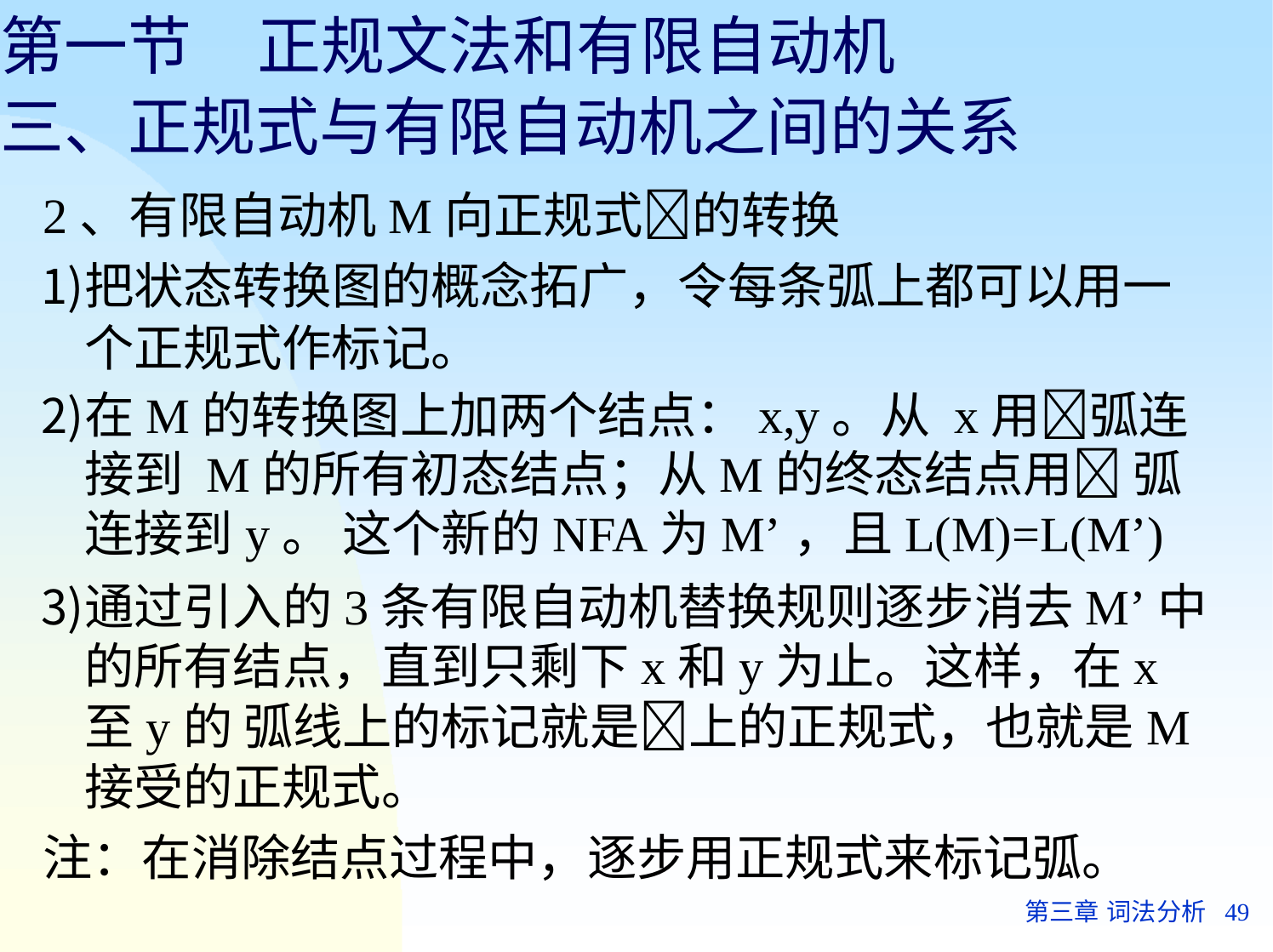

# 第一节	正规文法和有限自动机
三、正规式与有限自动机之间的关系
2、有限自动机M向正规式α的转换
把状态转换图的概念拓广，令每条弧上都可以用一个正规式作标记。
在M的转换图上加两个结点：x,y。从 x用ε弧连接到 M的所有初态结点；从M的终态结点用ε 弧连接到y。 这个新的NFA为M’，且L(M)=L(M’)
通过引入的3条有限自动机替换规则逐步消去M’中的所有结点，直到只剩下x和y为止。这样，在x至y的 弧线上的标记就是Σ上的正规式，也就是M接受的正规式。
注：在消除结点过程中，逐步用正规式来标记弧。
第三章 词法分析	49